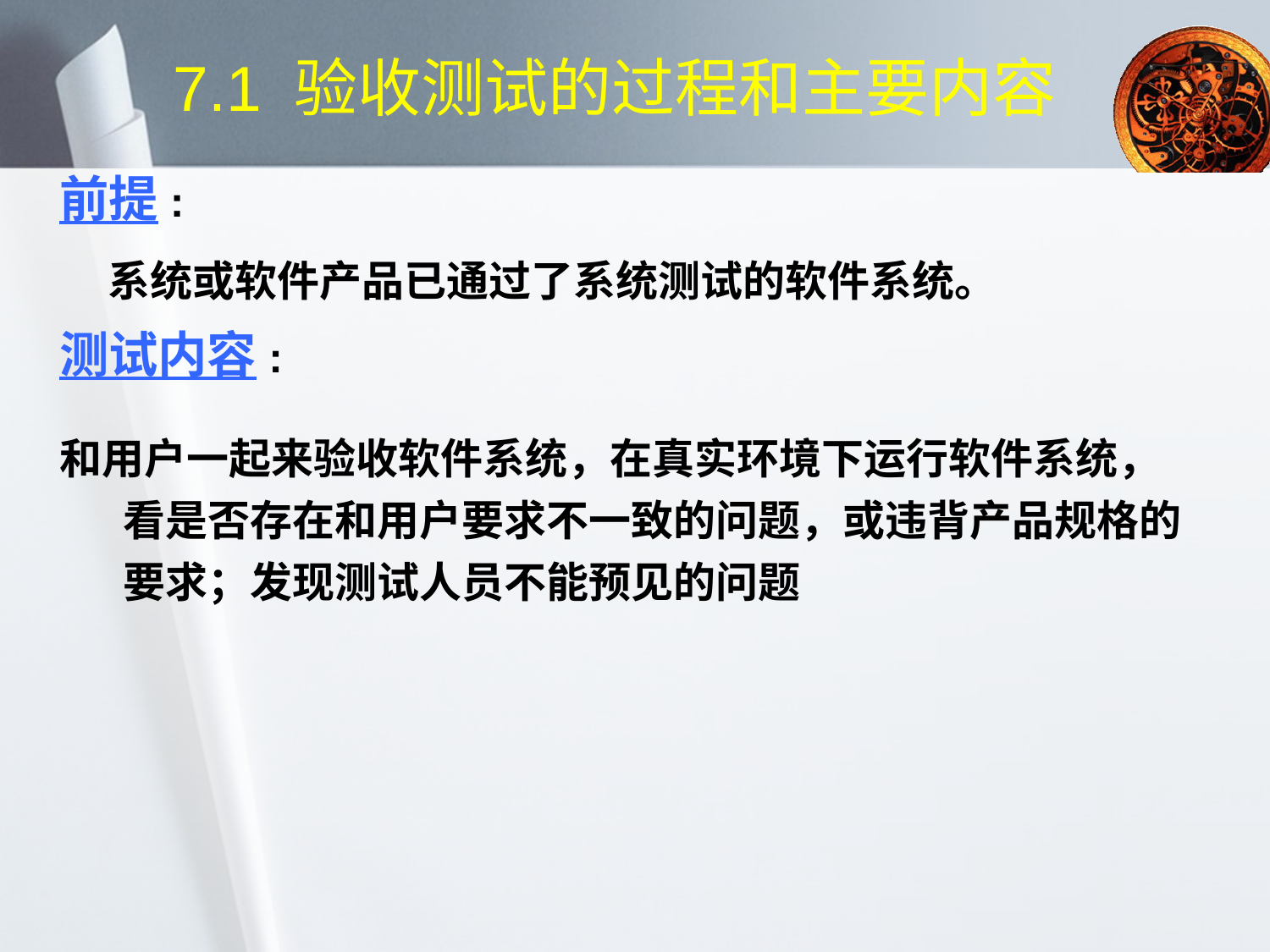

# 7.1 验收测试的过程和主要内容
前提:

    系统或软件产品已通过了系统测试的软件系统。

测试内容:

和用户一起来验收软件系统，在真实环境下运行软件系统，看是否存在和用户要求不一致的问题，或违背产品规格的要求；发现测试人员不能预见的问题